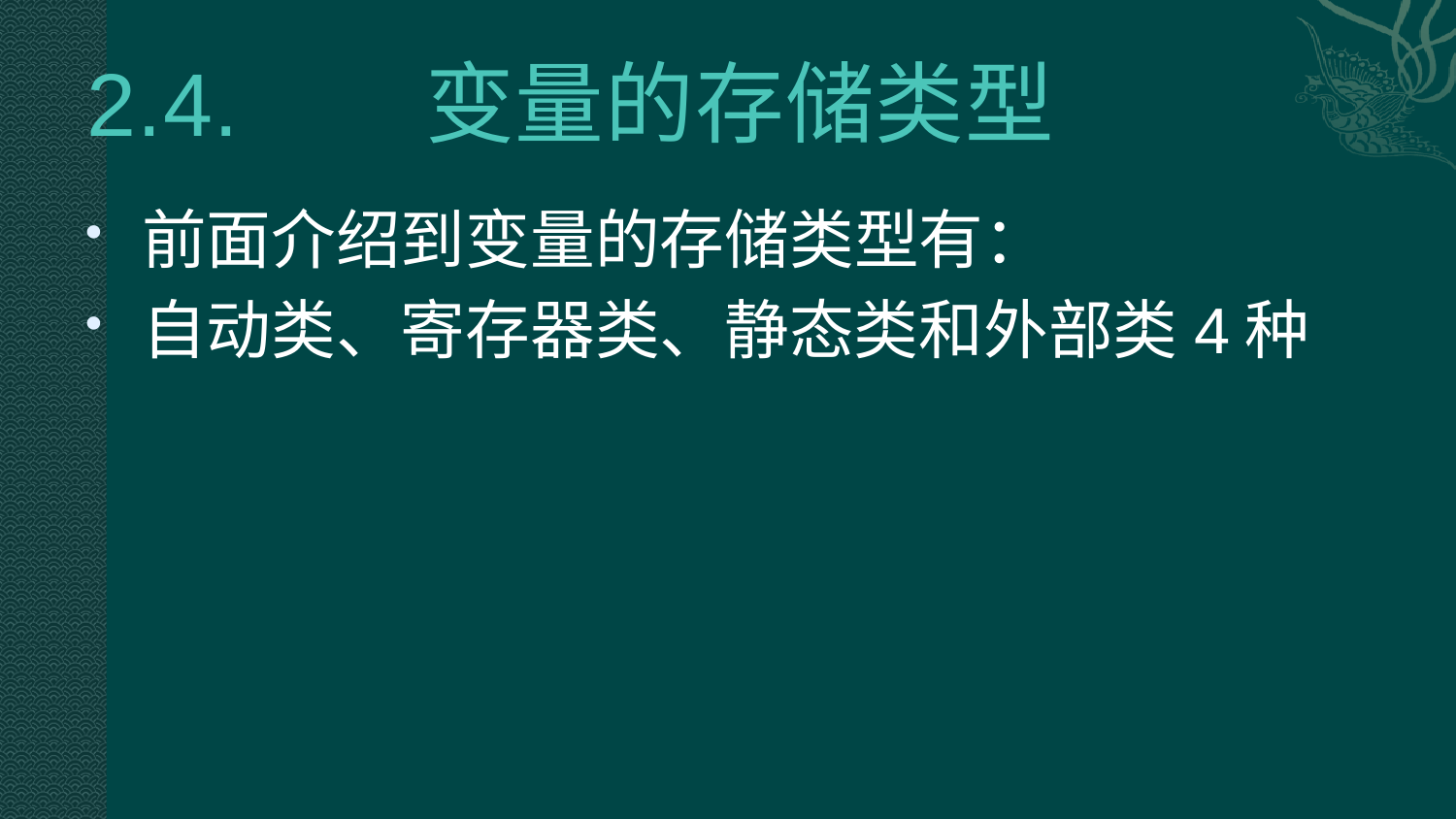

# 2.4.	 变量的存储类型
前面介绍到变量的存储类型有：
自动类、寄存器类、静态类和外部类4种